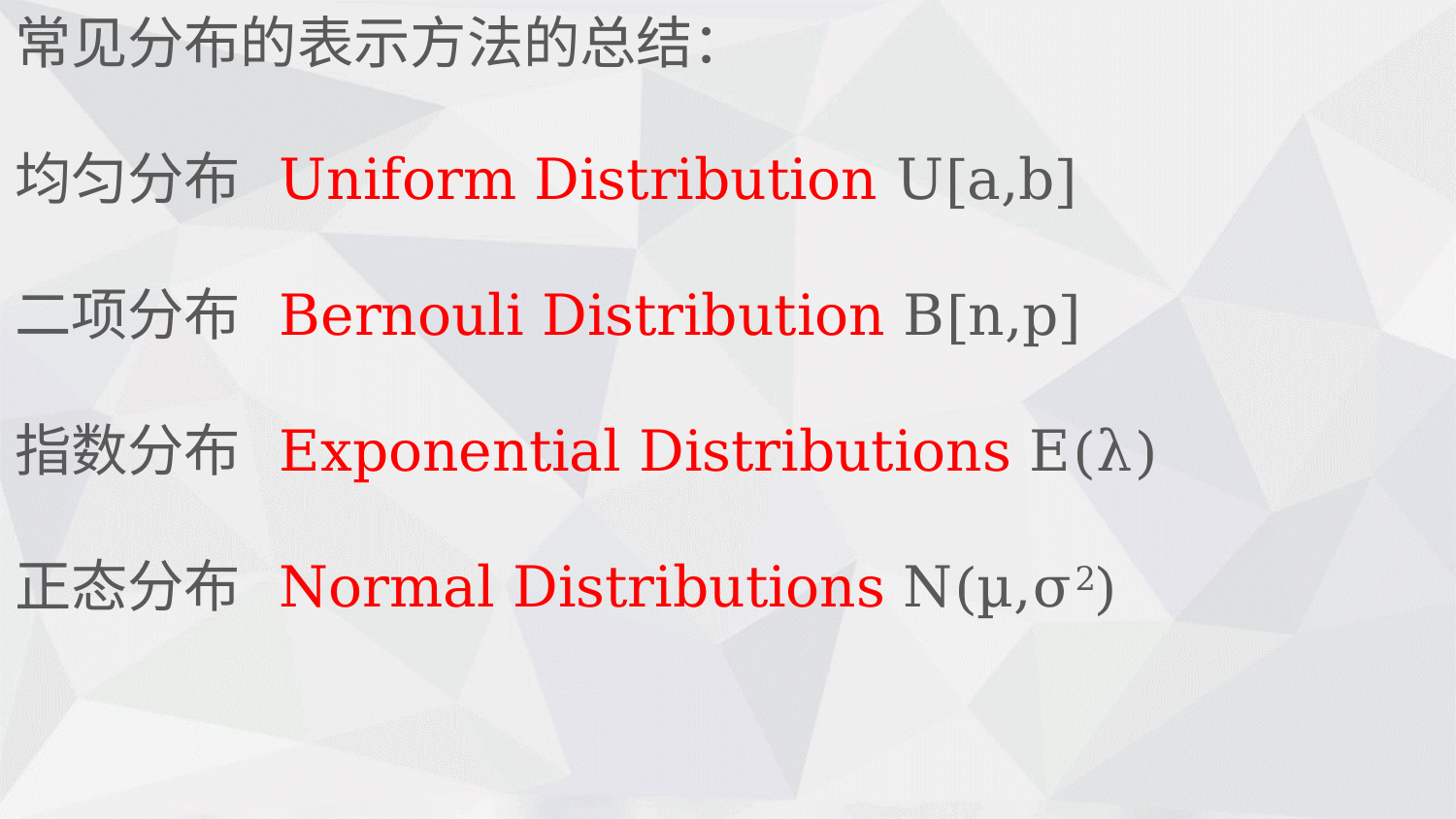

常见分布的表示方法的总结：

均匀分布  Uniform Distribution U[a,b]

二项分布  Bernouli Distribution B[n,p]

指数分布  Exponential Distributions E(λ)

正态分布  Normal Distributions N(µ,σ2)